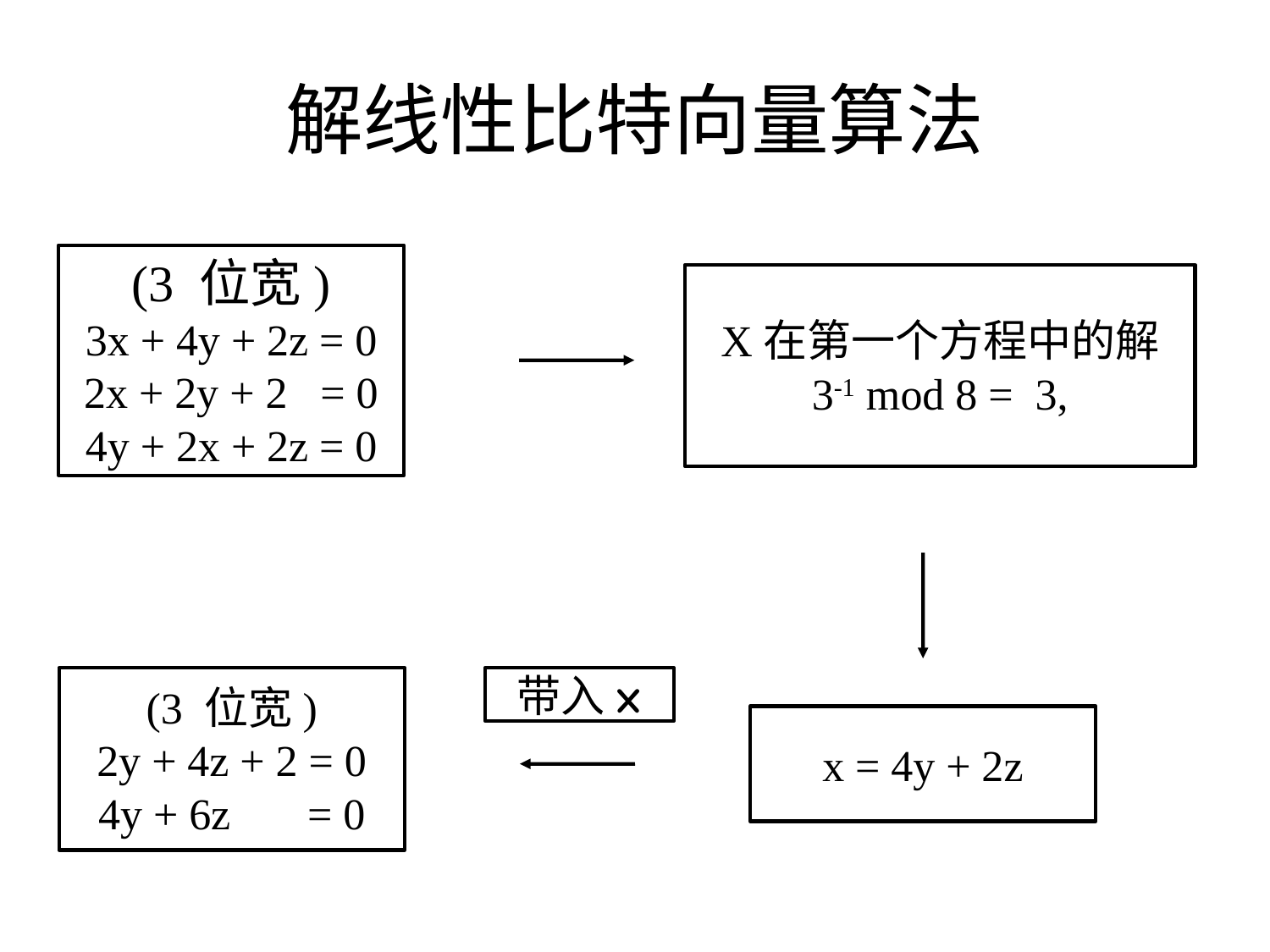

# 解线性比特向量算法
(3 位宽)
3x + 4y + 2z = 0
2x + 2y + 2   = 0
4y + 2x + 2z = 0
X在第一个方程中的解
3-1 mod 8 =  3,

(3 位宽)
2y + 4z + 2 = 0
4y + 6z       = 0
带入x
x = 4y + 2z